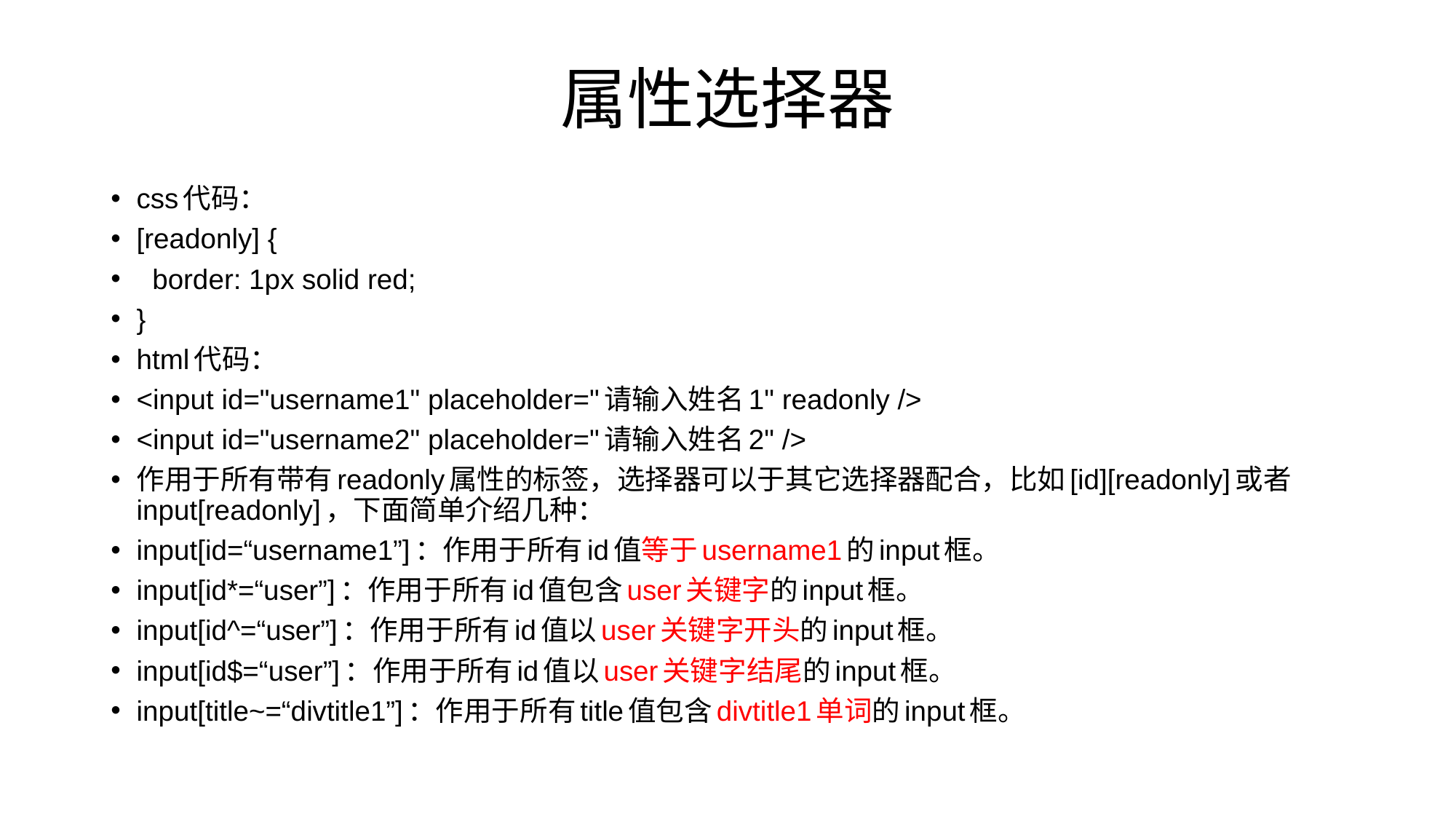

# 属性选择器
css代码：
[readonly] {
  border: 1px solid red;
}
html代码：
<input id="username1" placeholder="请输入姓名1" readonly />
<input id="username2" placeholder="请输入姓名2" />
作用于所有带有readonly属性的标签，选择器可以于其它选择器配合，比如[id][readonly]或者input[readonly]，下面简单介绍几种：
input[id=“username1”]：作用于所有id值等于username1的input框。
input[id*=“user”]：作用于所有id值包含user关键字的input框。
input[id^=“user”]：作用于所有id值以user关键字开头的input框。
input[id$=“user”]：作用于所有id值以user关键字结尾的input框。
input[title~=“divtitle1”]：作用于所有title值包含divtitle1单词的input框。